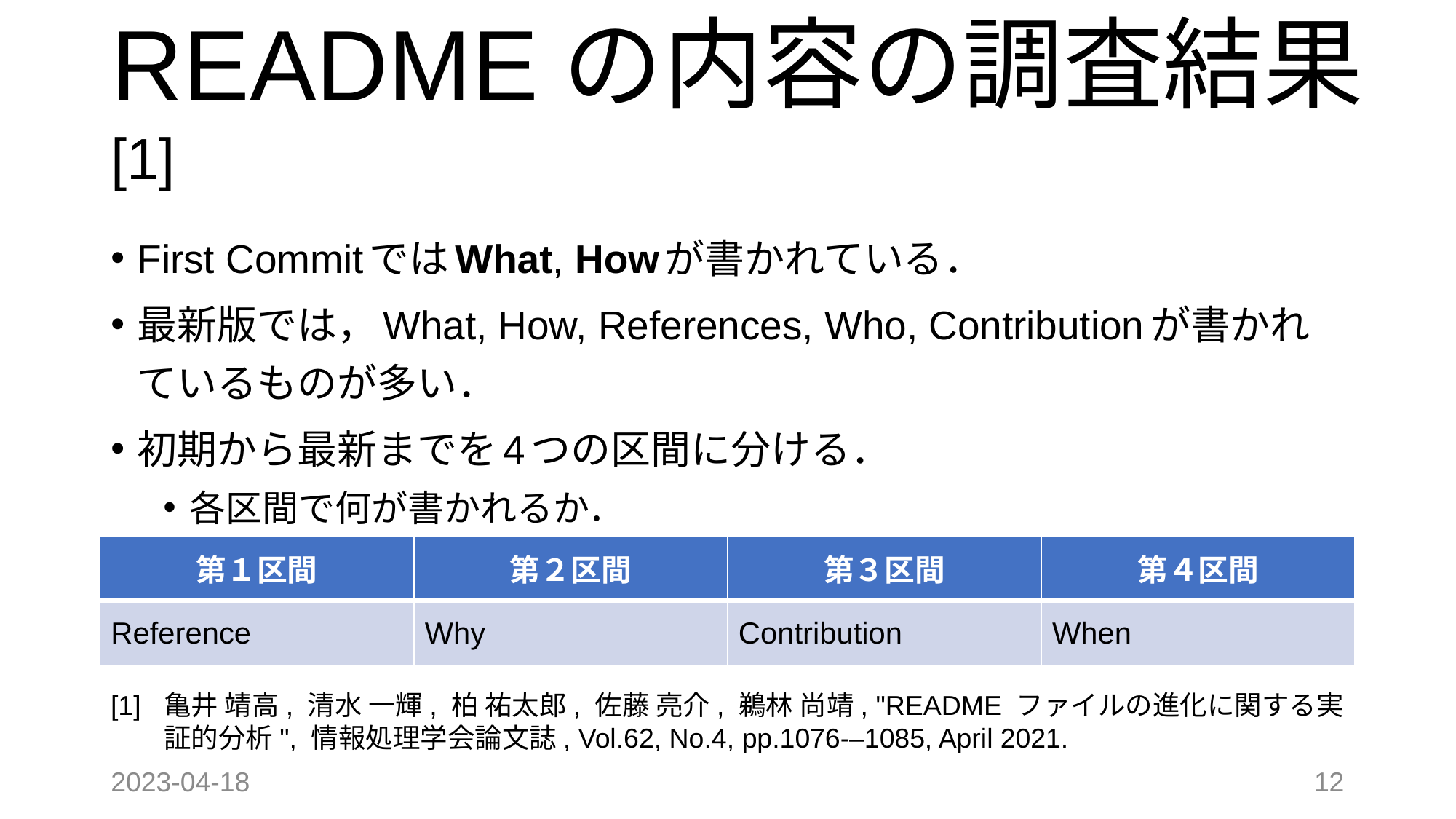

# READMEの内容の調査結果[1]
First CommitではWhat, Howが書かれている．
最新版では，What, How, References, Who, Contributionが書かれているものが多い．
初期から最新までを4つの区間に分ける．
各区間で何が書かれるか．

| 第１区間 | 第２区間 | 第３区間 | 第４区間 |
| --- | --- | --- | --- |
| Reference | Why | Contribution | When |
[1]	亀井 靖高, 清水 一輝, 柏 祐太郎, 佐藤 亮介, 鵜林 尚靖, "README ファイルの進化に関する実証的分析", 情報処理学会論文誌, Vol.62, No.4, pp.1076-–1085, April 2021.
2023-04-18
12